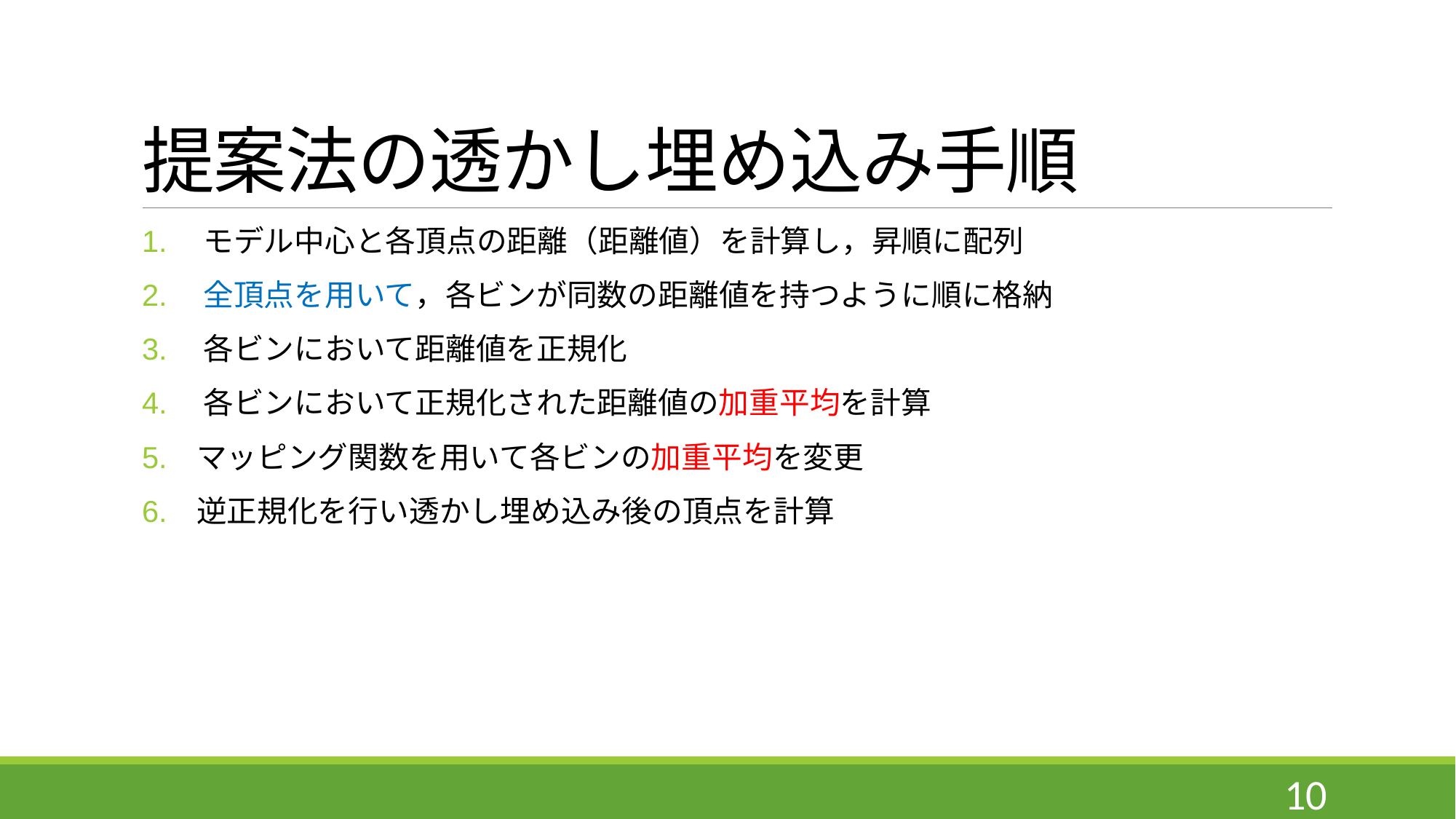

# 提案法の透かし埋め込み手順
モデル中心と各頂点の距離（距離値）を計算し，昇順に配列
全頂点を用いて，各ビンが同数の距離値を持つように順に格納
各ビンにおいて距離値を正規化
各ビンにおいて正規化された距離値の加重平均を計算
マッピング関数を用いて各ビンの加重平均を変更
逆正規化を行い透かし埋め込み後の頂点を計算
10